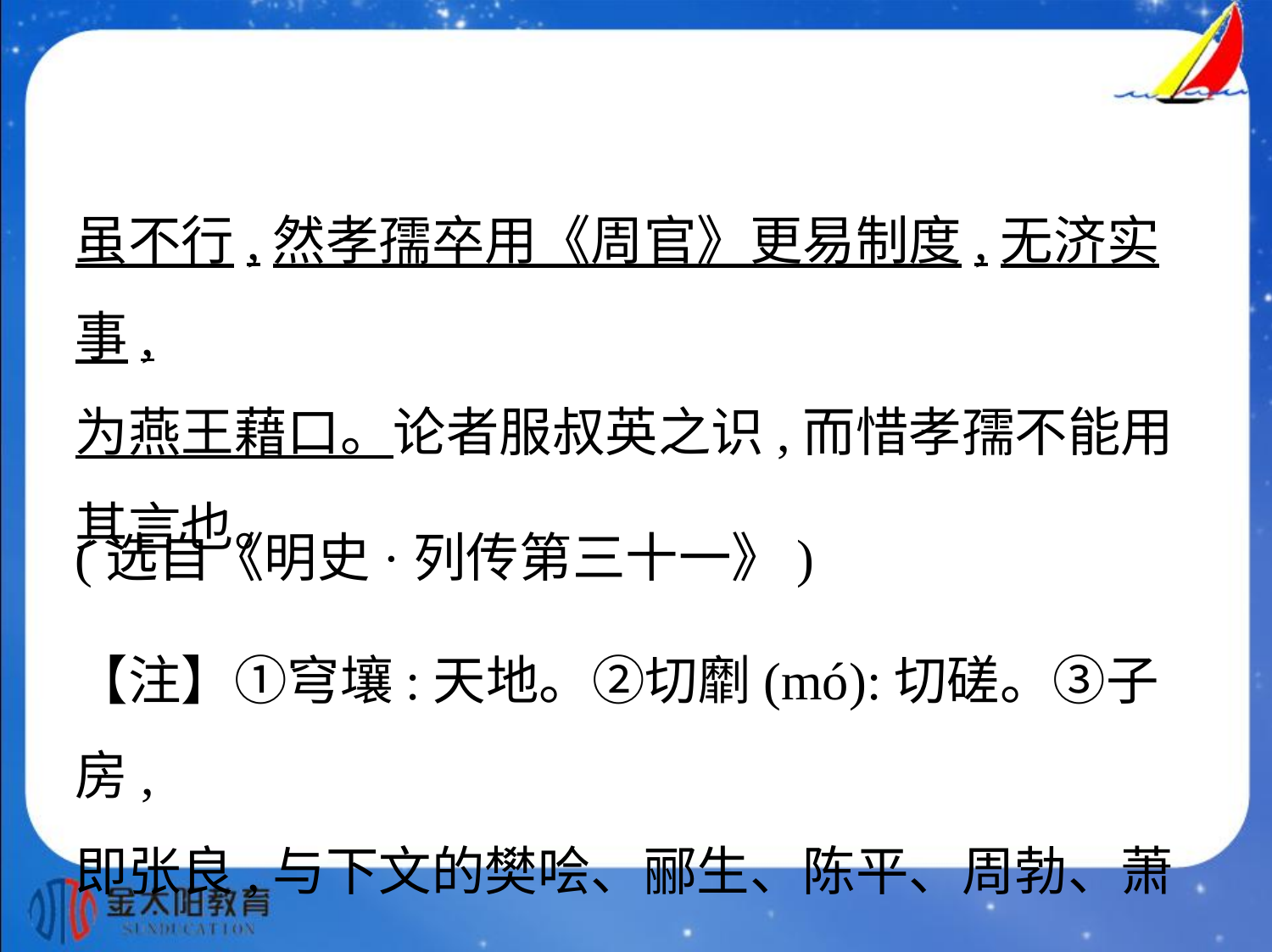

虽不行,然孝孺卒用《周官》更易制度,无济实事,
为燕王藉口。论者服叔英之识,而惜孝孺不能用
其言也。
(选自《明史·列传第三十一》)
【注】①穹壤:天地。②切劘(mó):切磋。③子房,
即张良,与下文的樊哙、郦生、陈平、周勃、萧